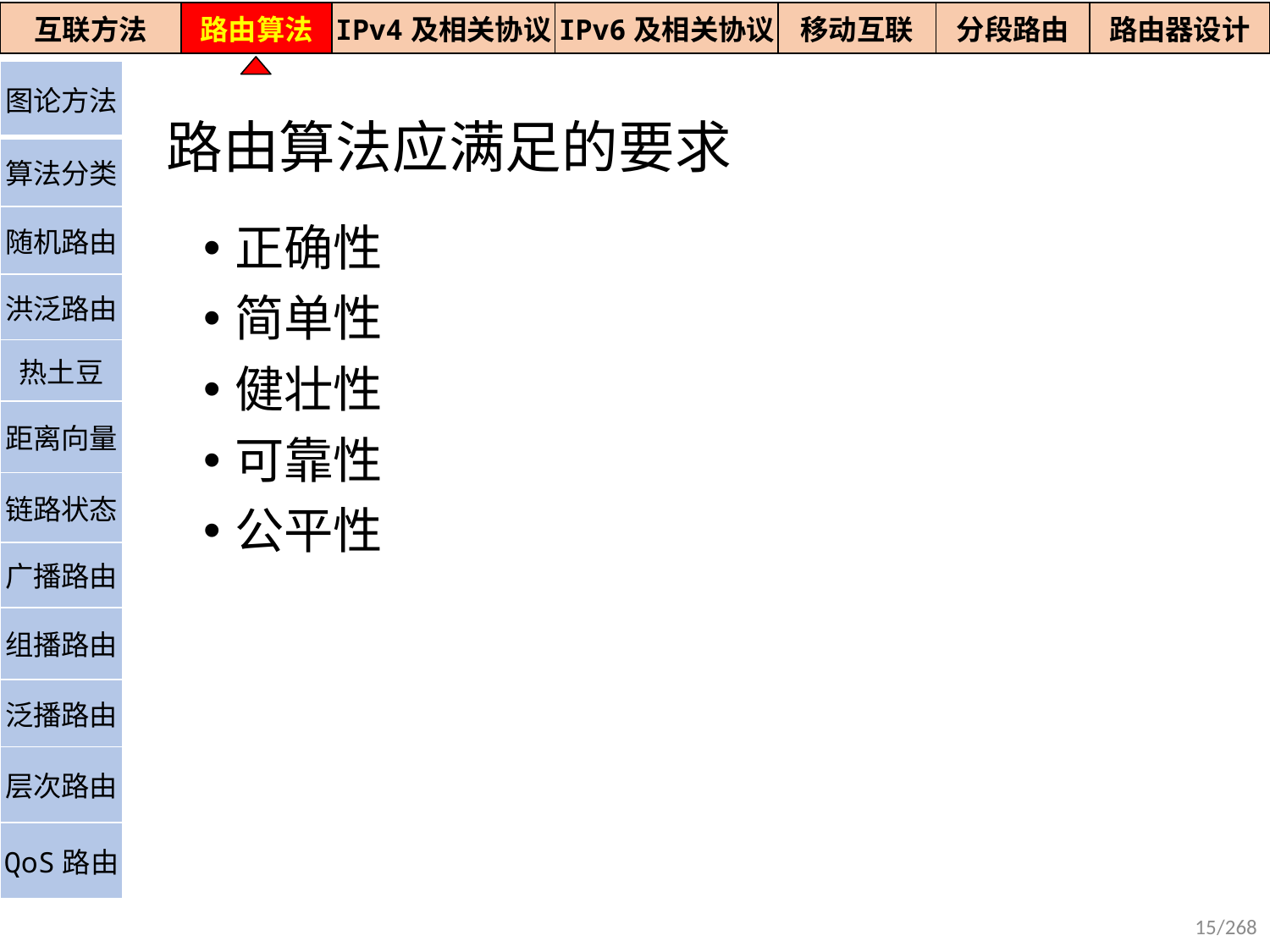

| 互联方法 | 路由算法 | IPv4及相关协议 | IPv6及相关协议 | 移动互联 | 分段路由 | 路由器设计 |
| --- | --- | --- | --- | --- | --- | --- |

| 图论方法 |
| --- |
| 算法分类 |
| 随机路由 |
| 洪泛路由 |
| 热土豆 |
| 距离向量 |
| 链路状态 |
| 广播路由 |
| 组播路由 |
| 泛播路由 |
| 层次路由 |
| QoS路由 |
# 路由算法应满足的要求
正确性
简单性
健壮性
可靠性
公平性
15/268